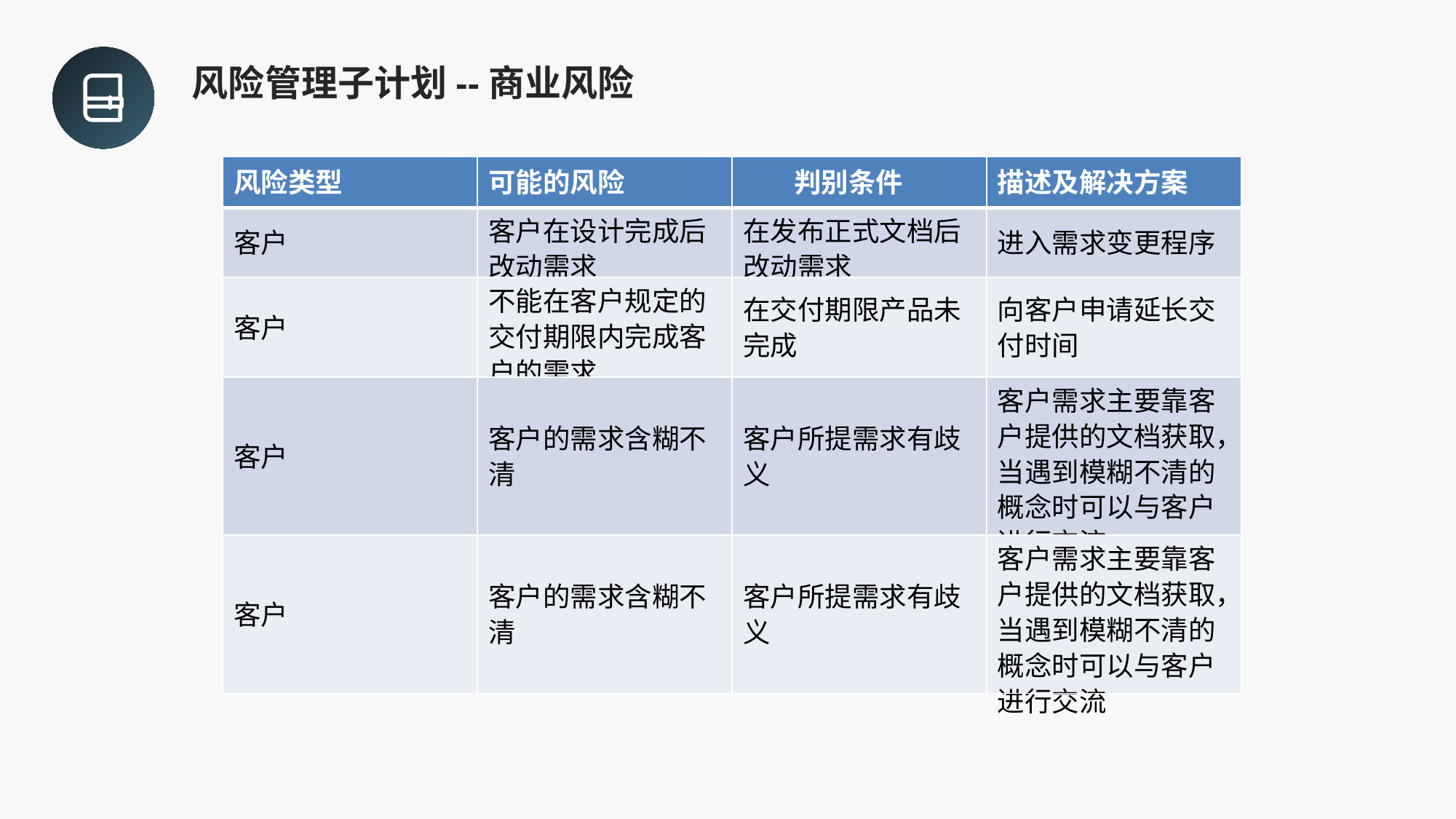

风险管理子计划--商业风险
| 风险类型 | 可能的风险 | 判别条件 | 描述及解决方案 |
| --- | --- | --- | --- |
| 客户 | 客户在设计完成后改动需求 | 在发布正式文档后改动需求 | 进入需求变更程序 |
| 客户 | 不能在客户规定的交付期限内完成客户的需求 | 在交付期限产品未完成 | 向客户申请延长交付时间 |
| 客户 | 客户的需求含糊不清 | 客户所提需求有歧义 | 客户需求主要靠客户提供的文档获取，当遇到模糊不清的概念时可以与客户进行交流 |
| 客户 | 客户的需求含糊不清 | 客户所提需求有歧义 | 客户需求主要靠客户提供的文档获取，当遇到模糊不清的概念时可以与客户进行交流 |